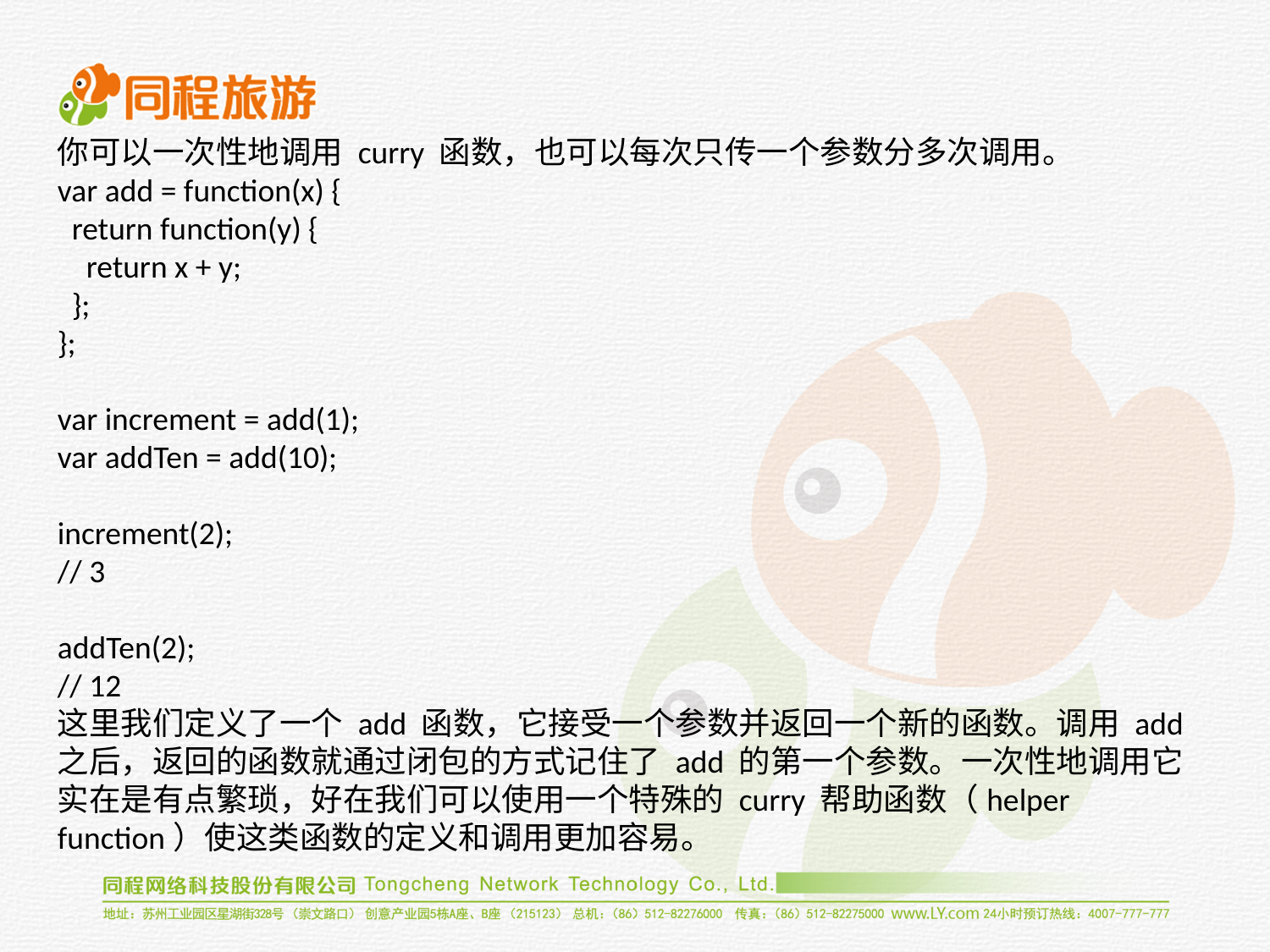

你可以一次性地调用 curry 函数，也可以每次只传一个参数分多次调用。
var add = function(x) {
  return function(y) {
    return x + y;
  };
};

var increment = add(1);
var addTen = add(10);

increment(2);
// 3

addTen(2);
// 12
这里我们定义了一个 add 函数，它接受一个参数并返回一个新的函数。调用 add 之后，返回的函数就通过闭包的方式记住了 add 的第一个参数。一次性地调用它实在是有点繁琐，好在我们可以使用一个特殊的 curry 帮助函数（helper function）使这类函数的定义和调用更加容易。